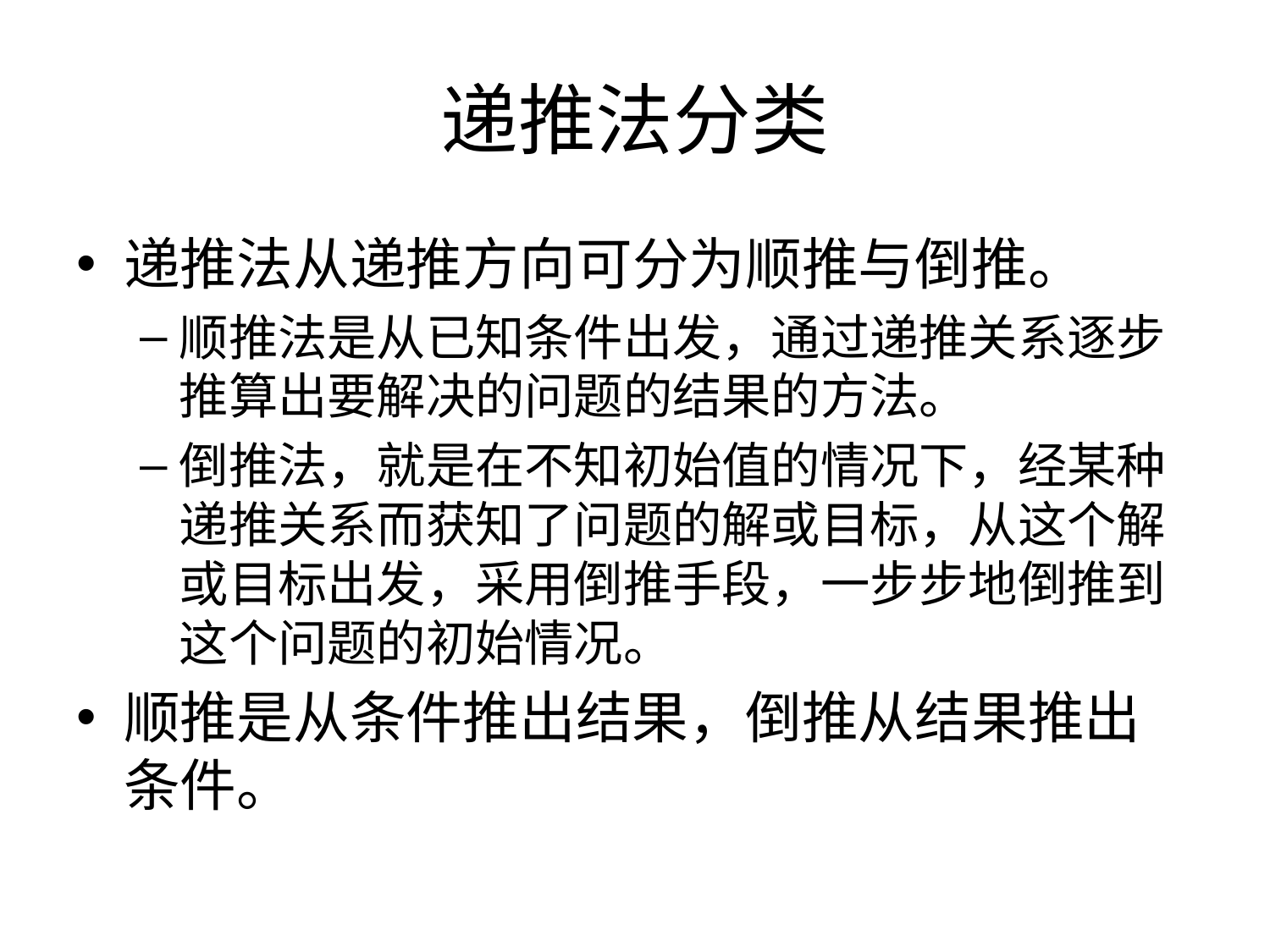

# 递推法分类
递推法从递推方向可分为顺推与倒推。
顺推法是从已知条件出发，通过递推关系逐步推算出要解决的问题的结果的方法。
倒推法，就是在不知初始值的情况下，经某种递推关系而获知了问题的解或目标，从这个解或目标出发，采用倒推手段，一步步地倒推到这个问题的初始情况。
顺推是从条件推出结果，倒推从结果推出条件。